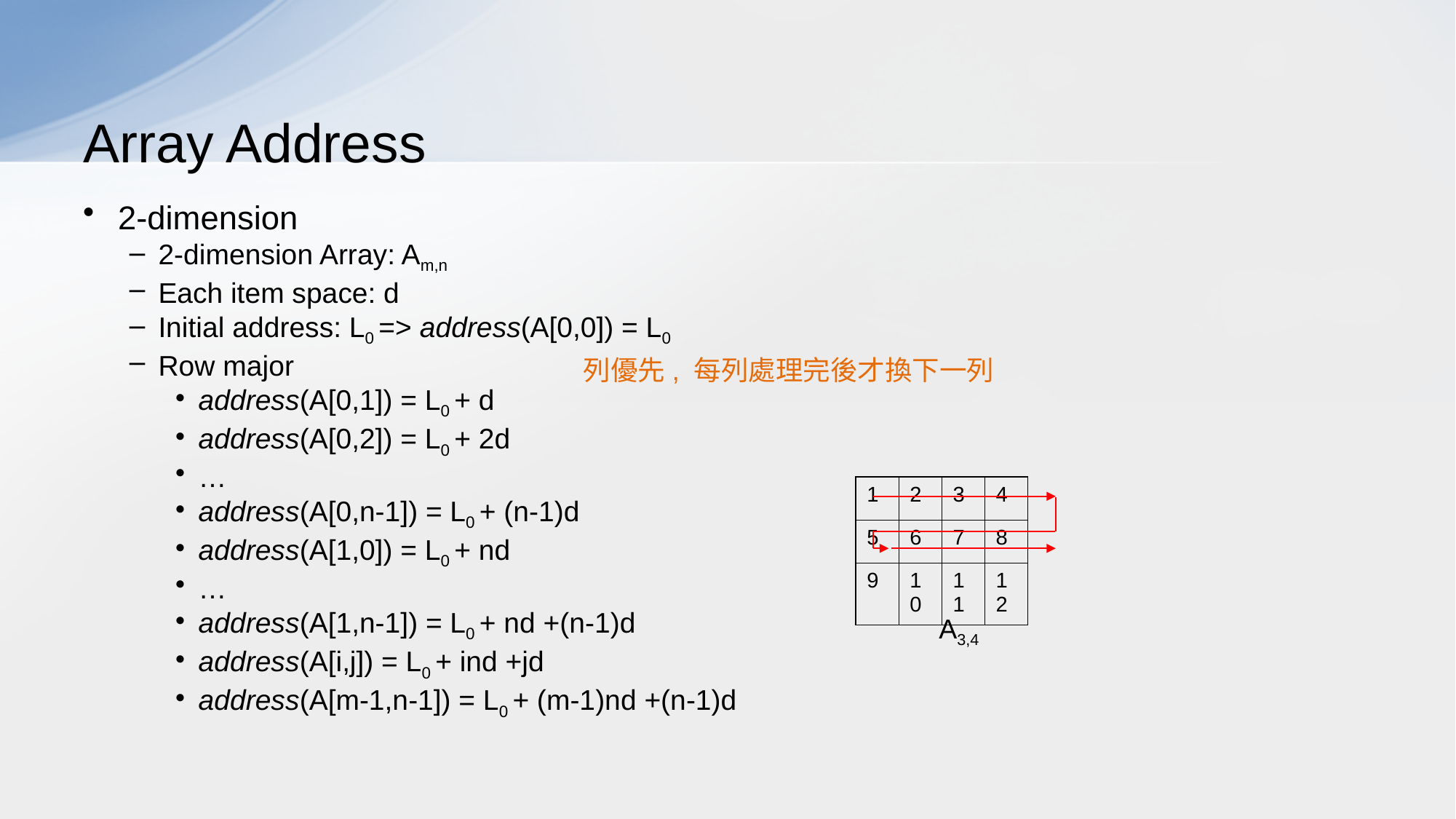

# Array Address
2-dimension
2-dimension Array: Am,n
Each item space: d
Initial address: L0 => address(A[0,0]) = L0
Row major
address(A[0,1]) = L0 + d
address(A[0,2]) = L0 + 2d
…
address(A[0,n-1]) = L0 + (n-1)d
address(A[1,0]) = L0 + nd
…
address(A[1,n-1]) = L0 + nd +(n-1)d
address(A[i,j]) = L0 + ind +jd
address(A[m-1,n-1]) = L0 + (m-1)nd +(n-1)d

列優先, 每列處理完後才換下一列
| 1 | 2 | 3 | 4 |
| --- | --- | --- | --- |
| 5 | 6 | 7 | 8 |
| 9 | 10 | 11 | 12 |
A3,4